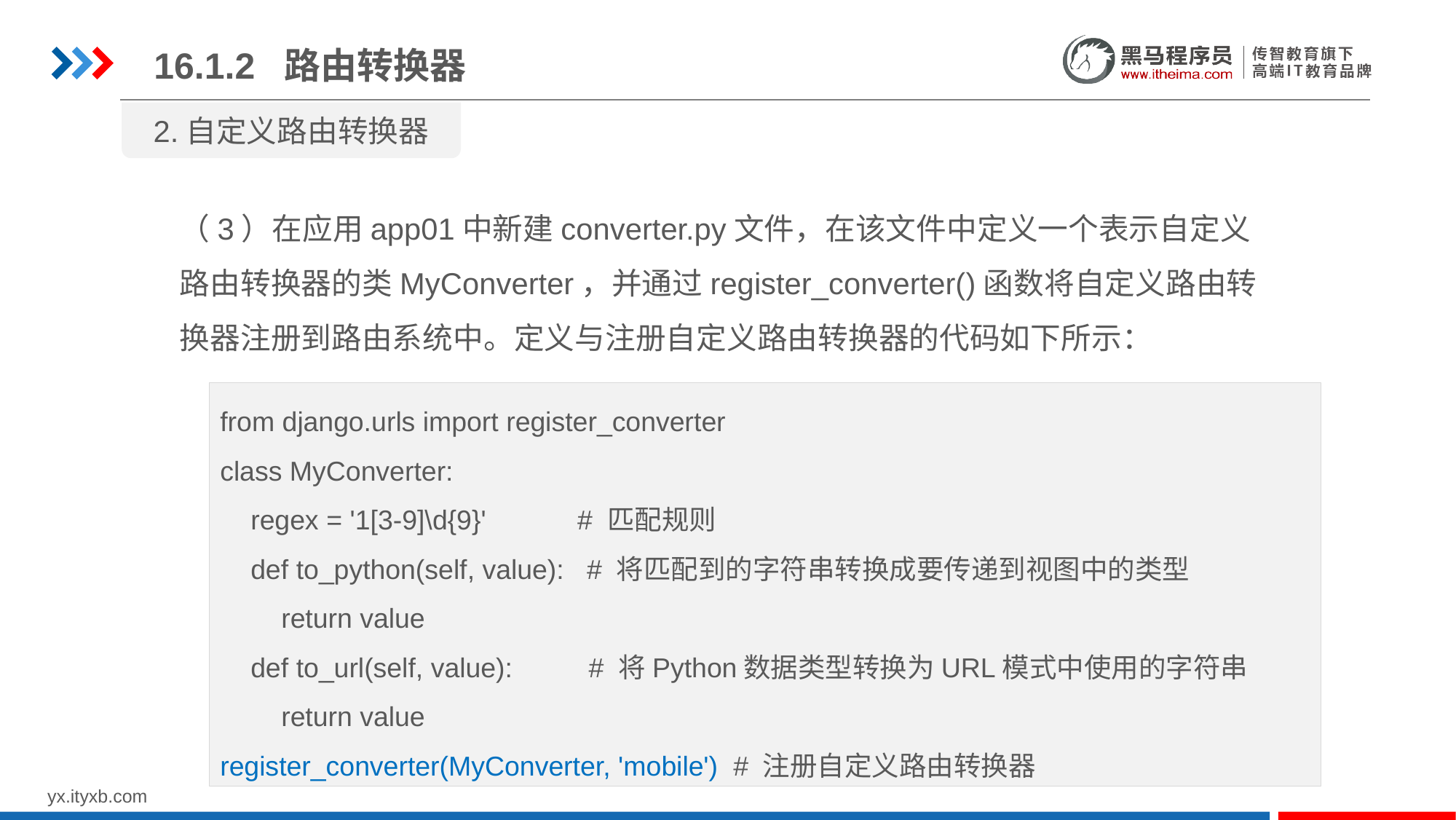

16.1.2  路由转换器

2.自定义路由转换器
（3）在应用app01中新建converter.py文件，在该文件中定义一个表示自定义路由转换器的类MyConverter，并通过register_converter()函数将自定义路由转换器注册到路由系统中。定义与注册自定义路由转换器的代码如下所示：
from django.urls import register_converter
class MyConverter:
    regex = '1[3-9]\d{9}'            # 匹配规则
    def to_python(self, value):   # 将匹配到的字符串转换成要传递到视图中的类型
        return value
    def to_url(self, value):          # 将Python数据类型转换为URL模式中使用的字符串
        return value
register_converter(MyConverter, 'mobile')  # 注册自定义路由转换器